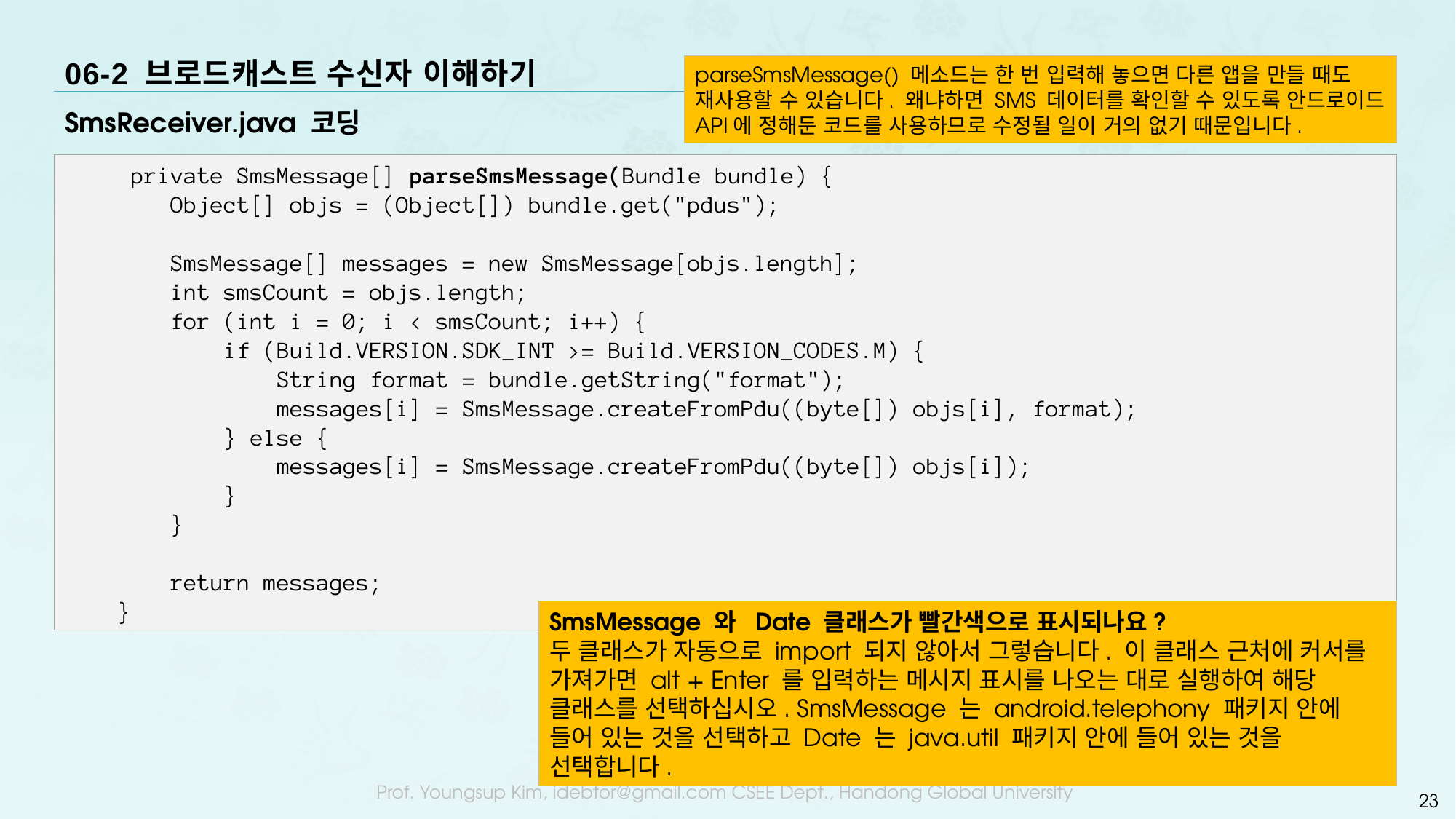

# 06-2 브로드캐스트 수신자 이해하기
parseSmsMessage() 메소드는 한 번 입력해 놓으면 다른 앱을 만들 때도 재사용할 수 있습니다. 왜냐하면 SMS 데이터를 확인할 수 있도록 안드로이드 API에 정해둔 코드를 사용하므로 수정될 일이 거의 없기 때문입니다.
SmsReceiver.java 코딩

     private SmsMessage[] parseSmsMessage(Bundle bundle) {
        Object[] objs = (Object[]) bundle.get("pdus");

        SmsMessage[] messages = new SmsMessage[objs.length];
        int smsCount = objs.length;
        for (int i = 0; i < smsCount; i++) {
            if (Build.VERSION.SDK_INT >= Build.VERSION_CODES.M) {
                String format = bundle.getString("format");
                messages[i] = SmsMessage.createFromPdu((byte[]) objs[i], format);
            } else {
                messages[i] = SmsMessage.createFromPdu((byte[]) objs[i]);
            }
        }

        return messages;
    }
SmsMessage 와  Date 클래스가 빨간색으로 표시되나요?
두 클래스가 자동으로 import 되지 않아서 그렇습니다. 이 클래스 근처에 커서를 가져가면 alt + Enter 를 입력하는 메시지 표시를 나오는 대로 실행하여 해당 클래스를 선택하십시오. SmsMessage 는 android.telephony 패키지 안에 들어 있는 것을 선택하고 Date 는 java.util 패키지 안에 들어 있는 것을 선택합니다.
23